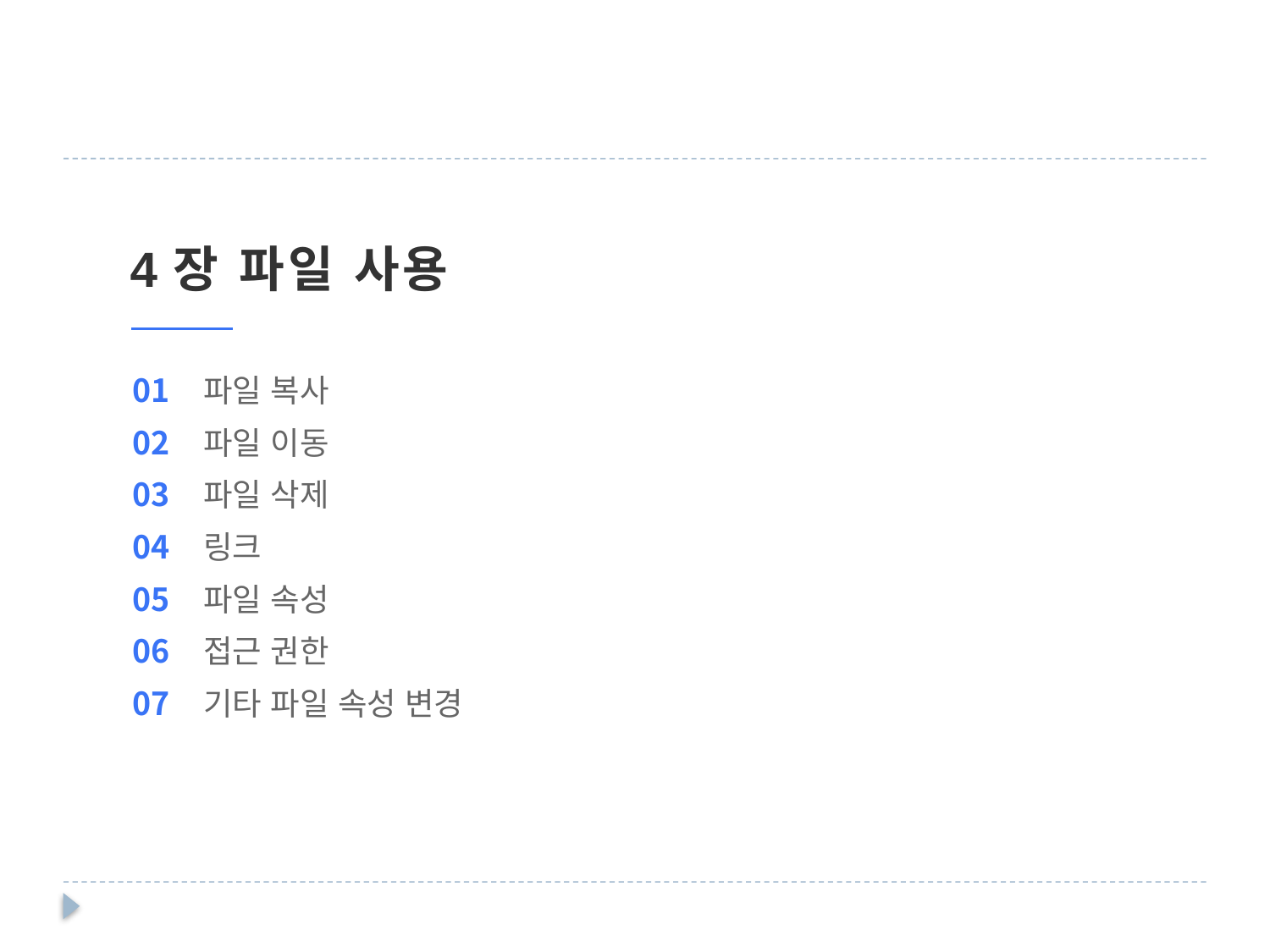

4장 파일 사용
01
02
03
04
05
06
07
파일 복사
파일 이동
파일 삭제
링크
파일 속성
접근 권한
기타 파일 속성 변경